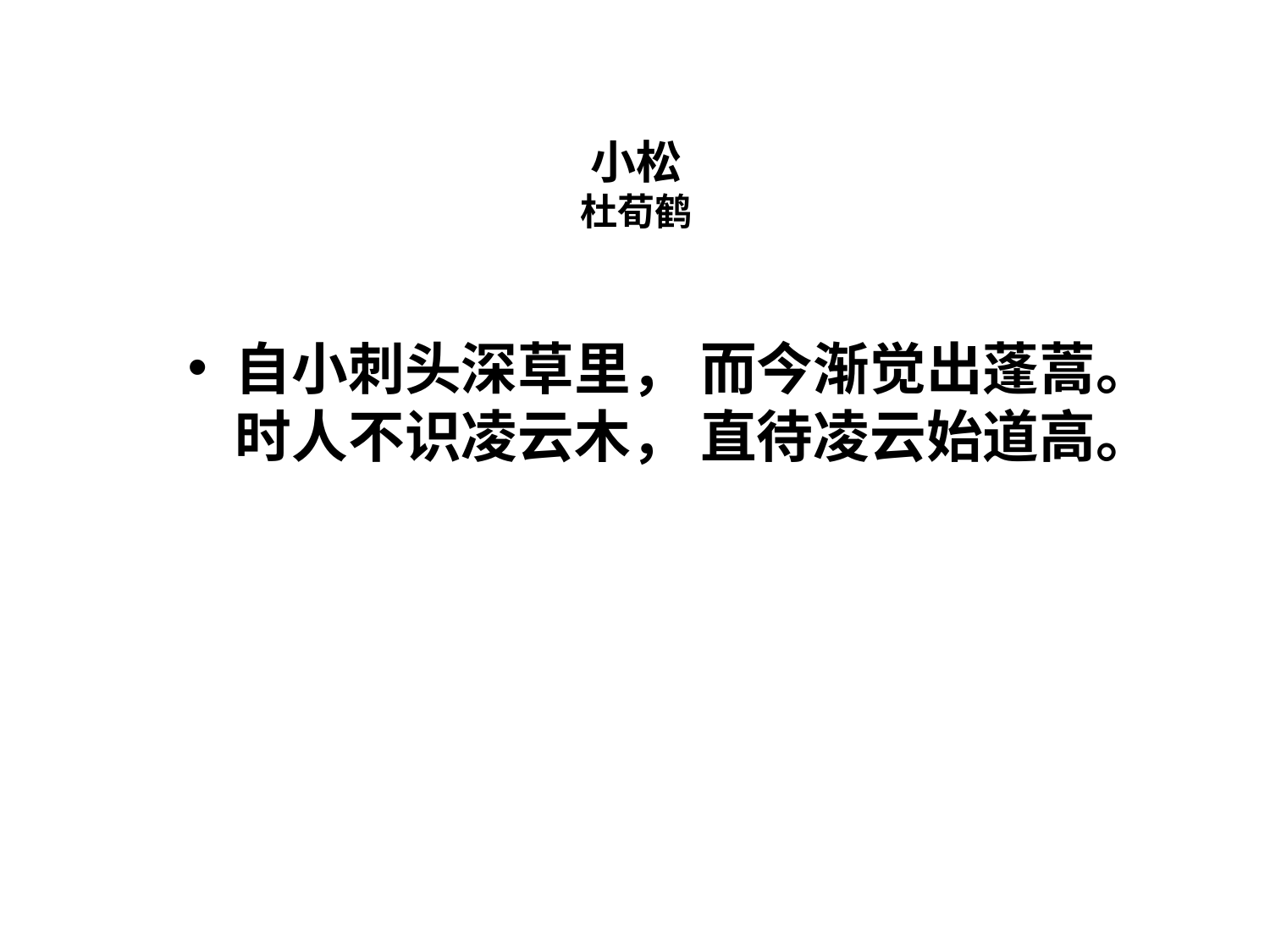

# 小松 杜荀鹤
自小刺头深草里， 而今渐觉出蓬蒿。
时人不识凌云木， 直待凌云始道高。